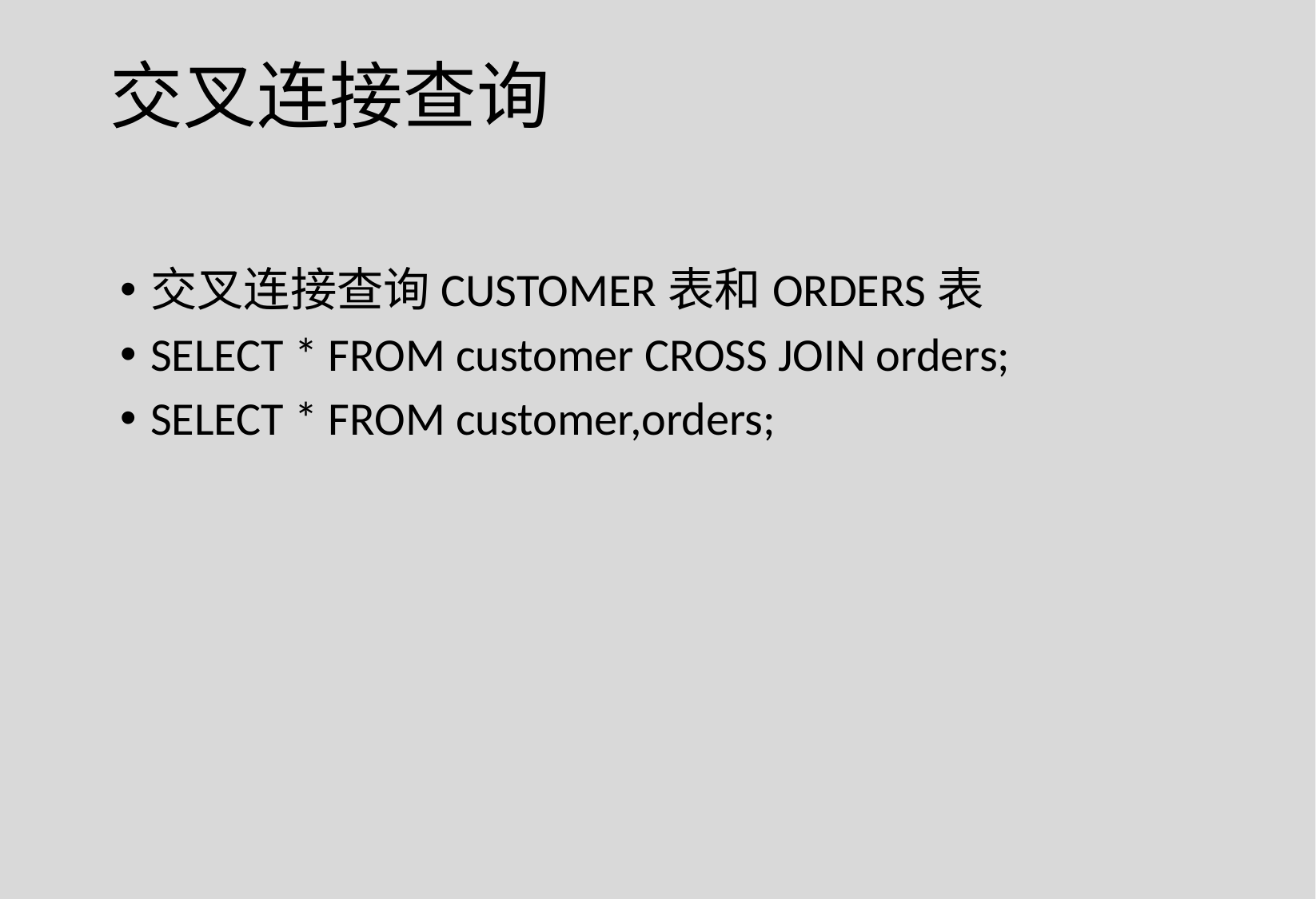

交叉连接查询
交叉连接查询CUSTOMER表和ORDERS表
SELECT * FROM customer CROSS JOIN orders;
SELECT * FROM customer,orders;